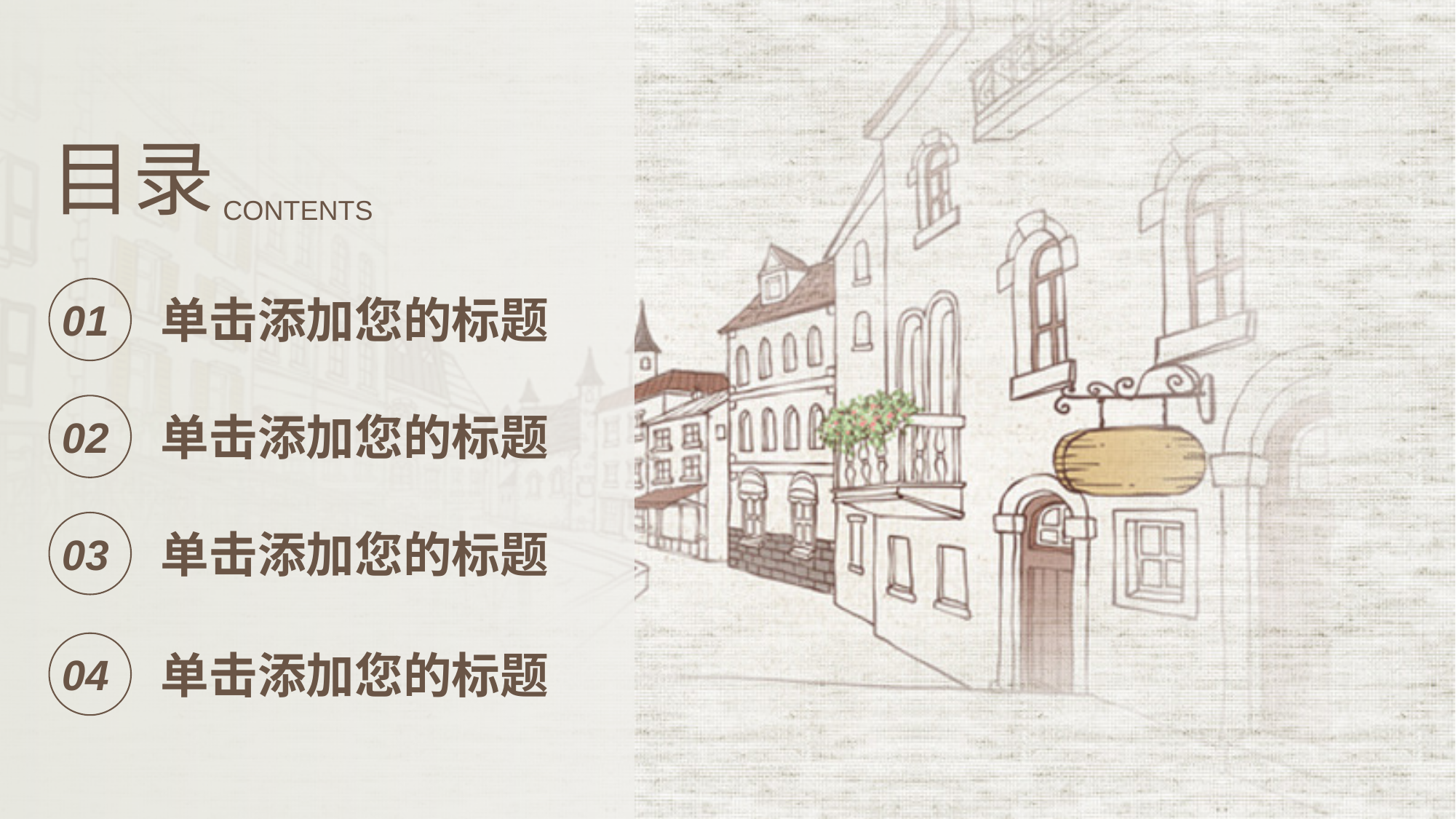

目录
CONTENTS

单击添加您的标题
01

单击添加您的标题
02

单击添加您的标题
03

单击添加您的标题
04